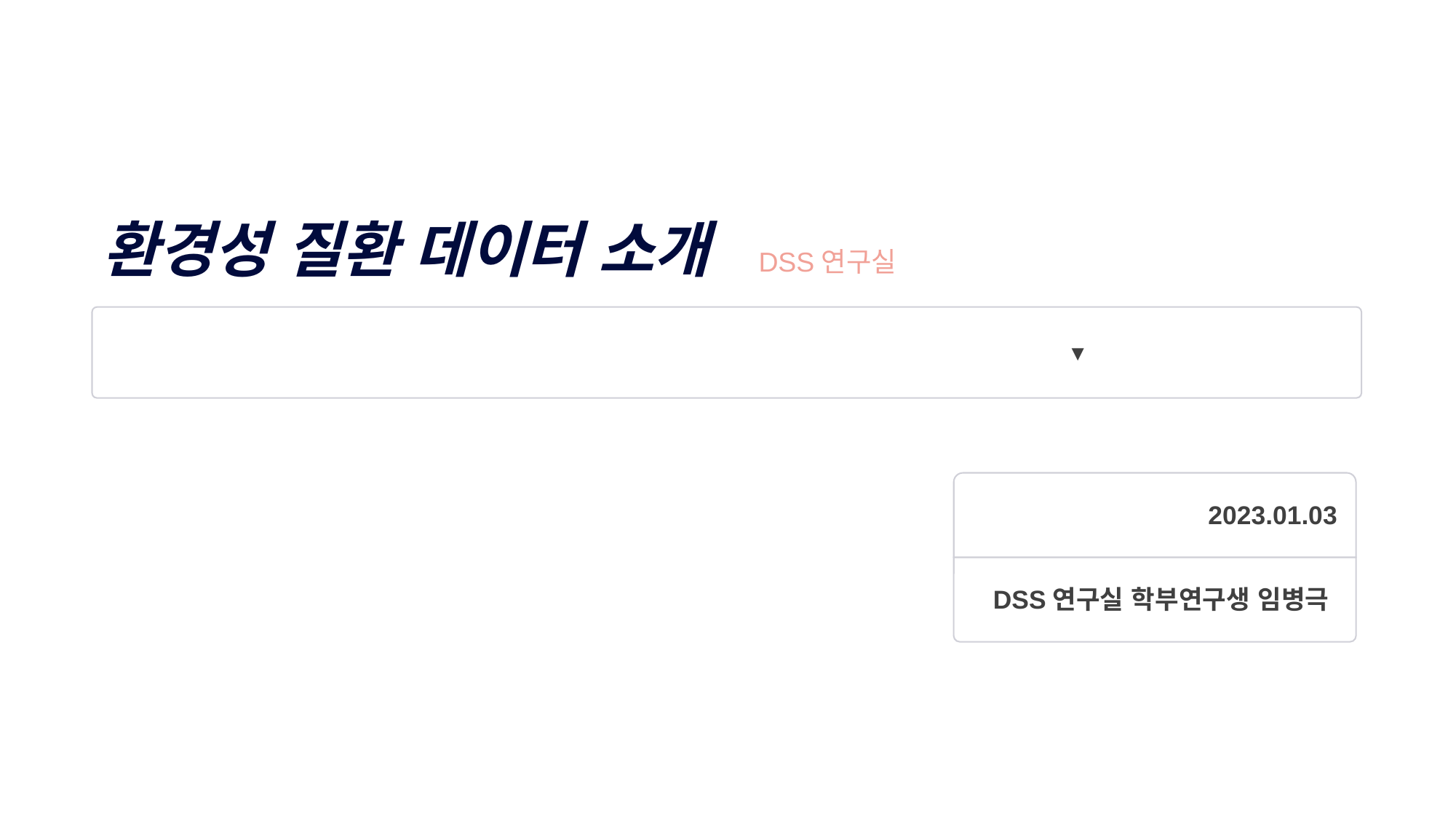

환경성 질환 데이터 소개  DSS연구실
                                                                                                                                                               ▼

2023.01.03

DSS연구실 학부연구생 임병극